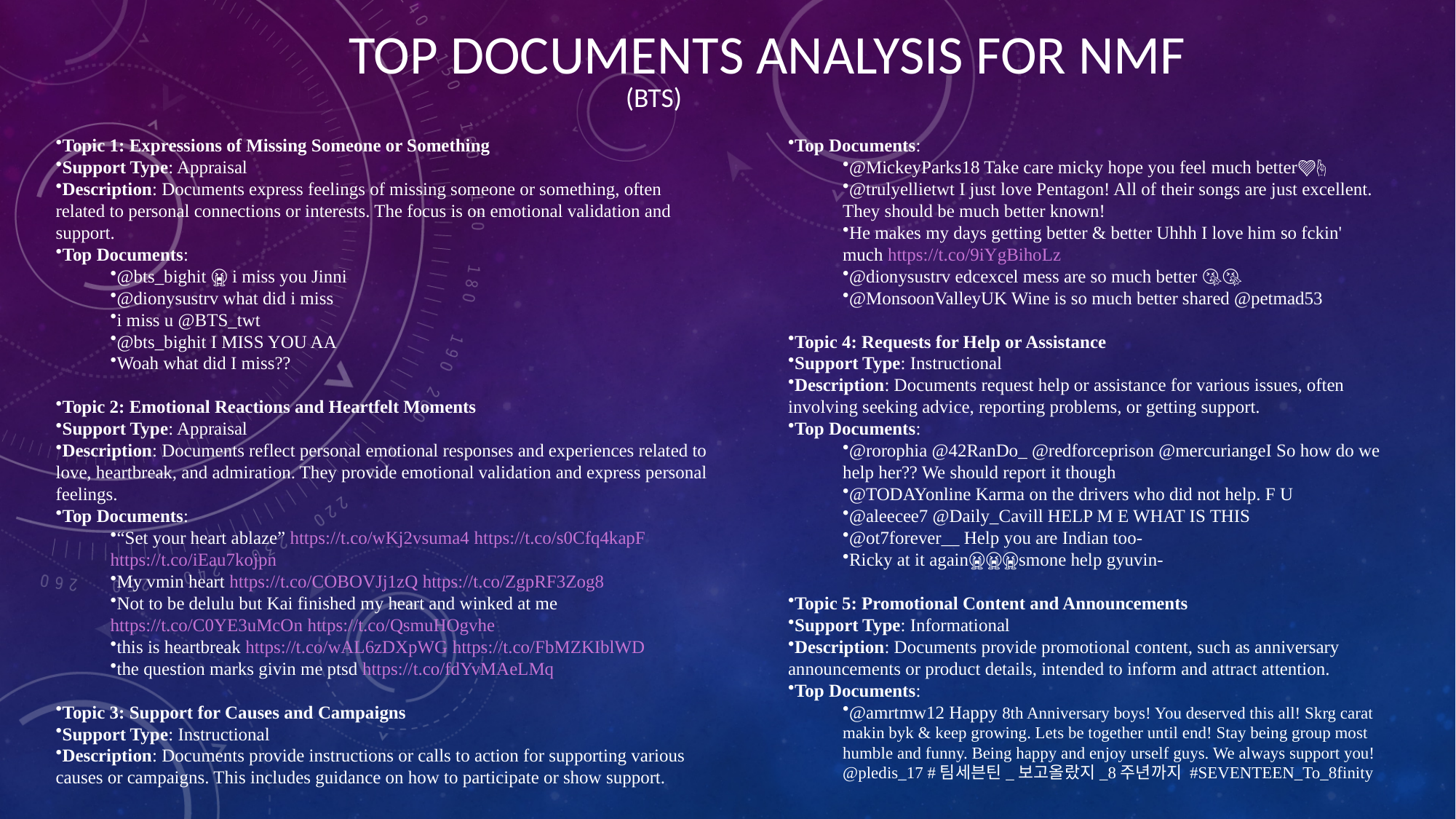

Top Documents Analysis for nmf
(BTS)
Topic 1: Expressions of Missing Someone or Something
Support Type: Appraisal
Description: Documents express feelings of missing someone or something, often related to personal connections or interests. The focus is on emotional validation and support.
Top Documents:
@bts_bighit 😭 i miss you Jinni
@dionysustrv what did i miss
i miss u @BTS_twt
@bts_bighit I MISS YOU AA
Woah what did I miss??

Topic 2: Emotional Reactions and Heartfelt Moments
Support Type: Appraisal
Description: Documents reflect personal emotional responses and experiences related to love, heartbreak, and admiration. They provide emotional validation and express personal feelings.
Top Documents:
“Set your heart ablaze” https://t.co/wKj2vsuma4 https://t.co/s0Cfq4kapF https://t.co/iEau7kojpn
My vmin heart https://t.co/COBOVJj1zQ https://t.co/ZgpRF3Zog8
Not to be delulu but Kai finished my heart and winked at me https://t.co/C0YE3uMcOn https://t.co/QsmuHOgvhe
this is heartbreak https://t.co/wAL6zDXpWG https://t.co/FbMZKIblWD
the question marks givin me ptsd https://t.co/fdYvMAeLMq

Topic 3: Support for Causes and Campaigns
Support Type: Instructional
Description: Documents provide instructions or calls to action for supporting various causes or campaigns. This includes guidance on how to participate or show support.

Top Documents:
@MickeyParks18 Take care micky hope you feel much better💜🤞
@trulyellietwt I just love Pentagon! All of their songs are just excellent. They should be much better known!
He makes my days getting better & better Uhhh I love him so fckin' much https://t.co/9iYgBihoLz
@dionysustrv edcexcel mess are so much better 🤧🤧
@MonsoonValleyUK Wine is so much better shared @petmad53

Topic 4: Requests for Help or Assistance
Support Type: Instructional
Description: Documents request help or assistance for various issues, often involving seeking advice, reporting problems, or getting support.
Top Documents:
@rorophia @42RanDo_ @redforceprison @mercuriangeI So how do we help her?? We should report it though🥺
@TODAYonline Karma on the drivers who did not help. F U
@aleecee7 @Daily_Cavill HELP M E WHAT IS THIS
@ot7forever__ Help you are Indian too-
Ricky at it again😭😭😭smone help gyuvin-

Topic 5: Promotional Content and Announcements
Support Type: Informational
Description: Documents provide promotional content, such as anniversary announcements or product details, intended to inform and attract attention.
Top Documents:
@amrtmw12 Happy 8th Anniversary boys! You deserved this all! Skrg carat makin byk & keep growing. Lets be together until end! Stay being group most humble and funny. Being happy and enjoy urself guys. We always support you! @pledis_17 #팀세븐틴_보고올랐지_8주년까지 #SEVENTEEN_To_8finity